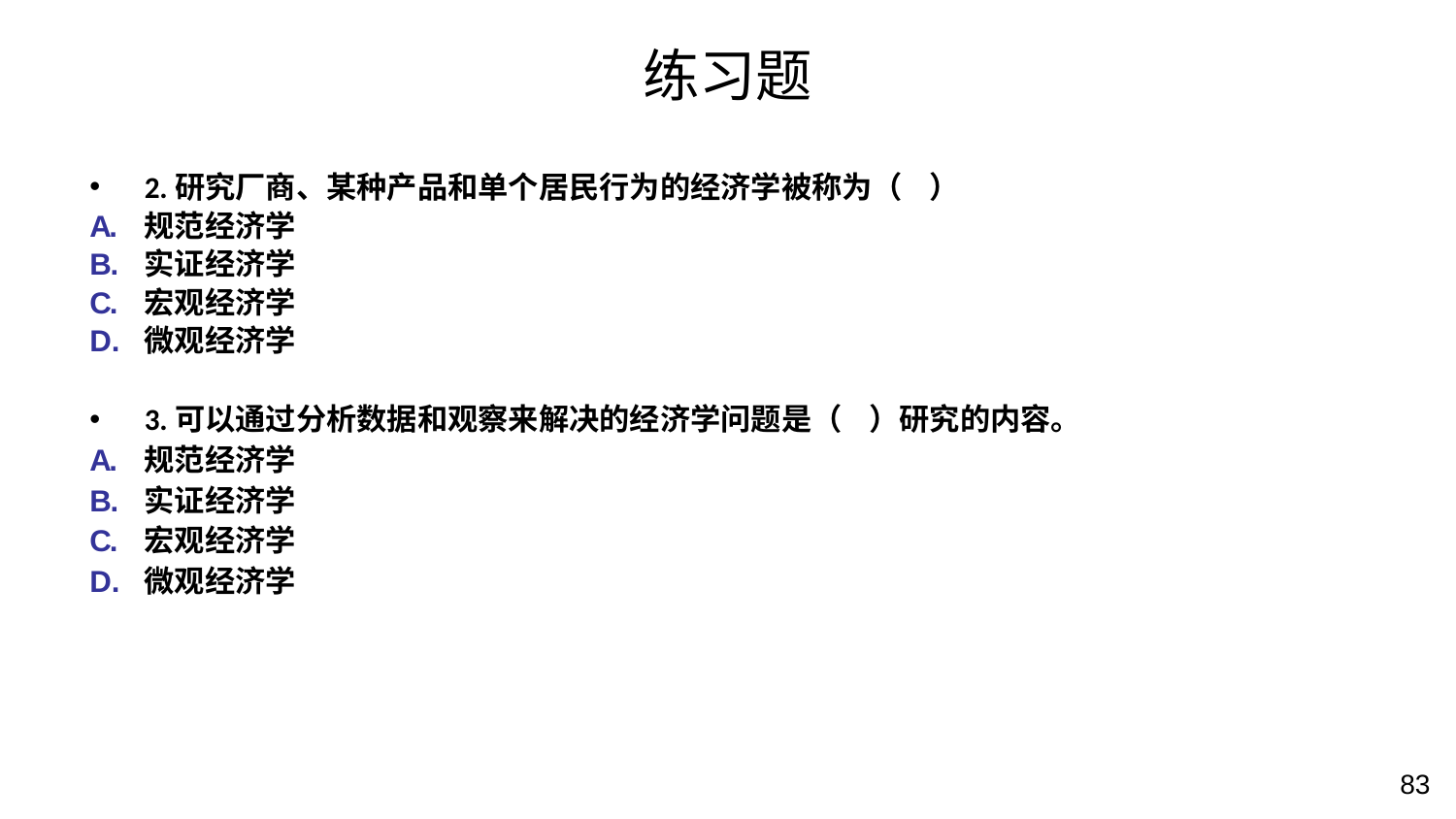

# 练习题

2.研究厂商、某种产品和单个居民行为的经济学被称为（    ）
规范经济学
实证经济学
宏观经济学
微观经济学

3.可以通过分析数据和观察来解决的经济学问题是（    ）研究的内容。
规范经济学
实证经济学
宏观经济学
微观经济学
83